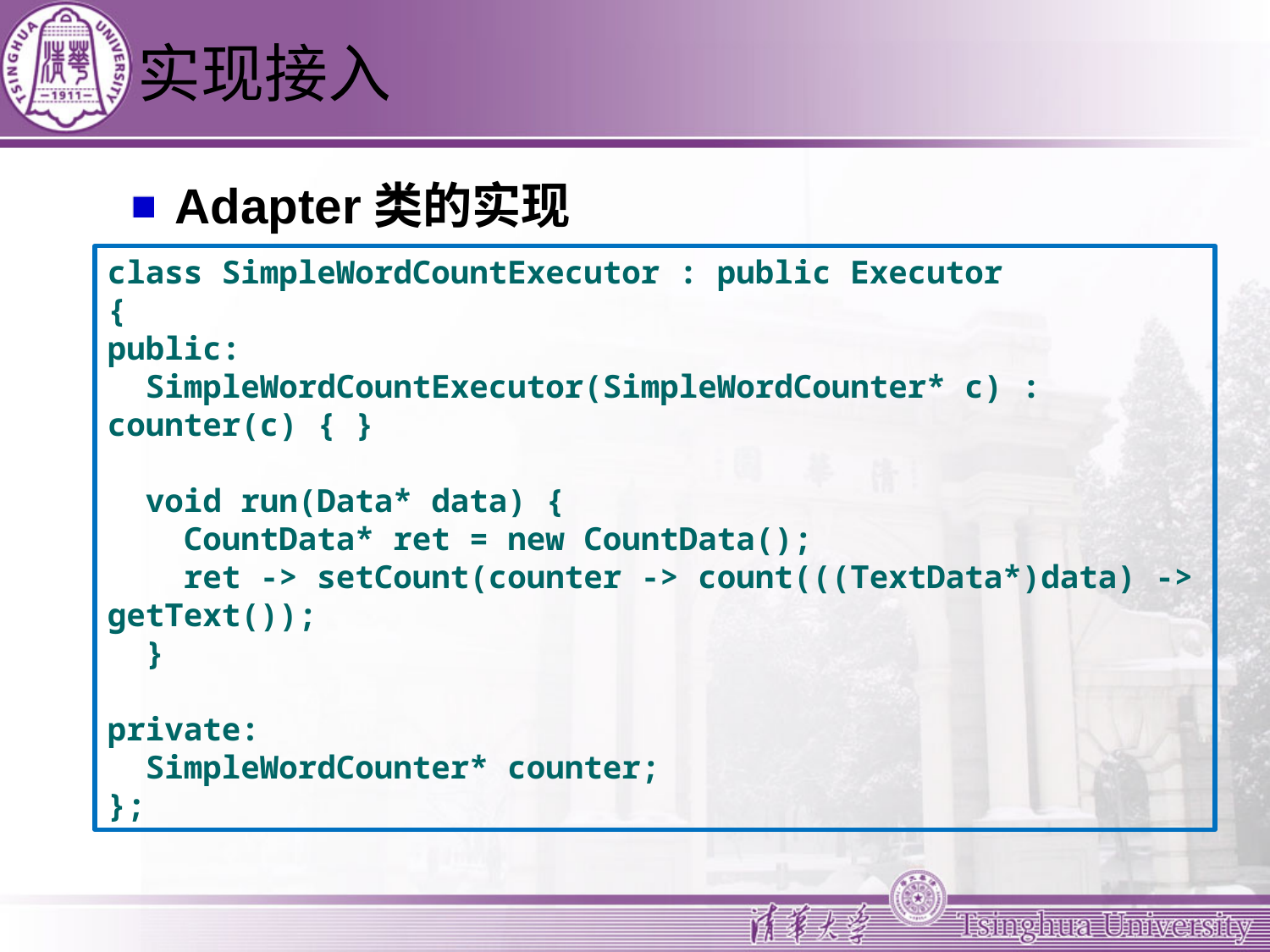

# 实现接入
Adapter类的实现
class SimpleWordCountExecutor : public Executor
{
public:
  SimpleWordCountExecutor(SimpleWordCounter* c) : counter(c) { }

  void run(Data* data) {
    CountData* ret = new CountData();
    ret -> setCount(counter -> count(((TextData*)data) -> getText());
  }

private:
  SimpleWordCounter* counter;
};